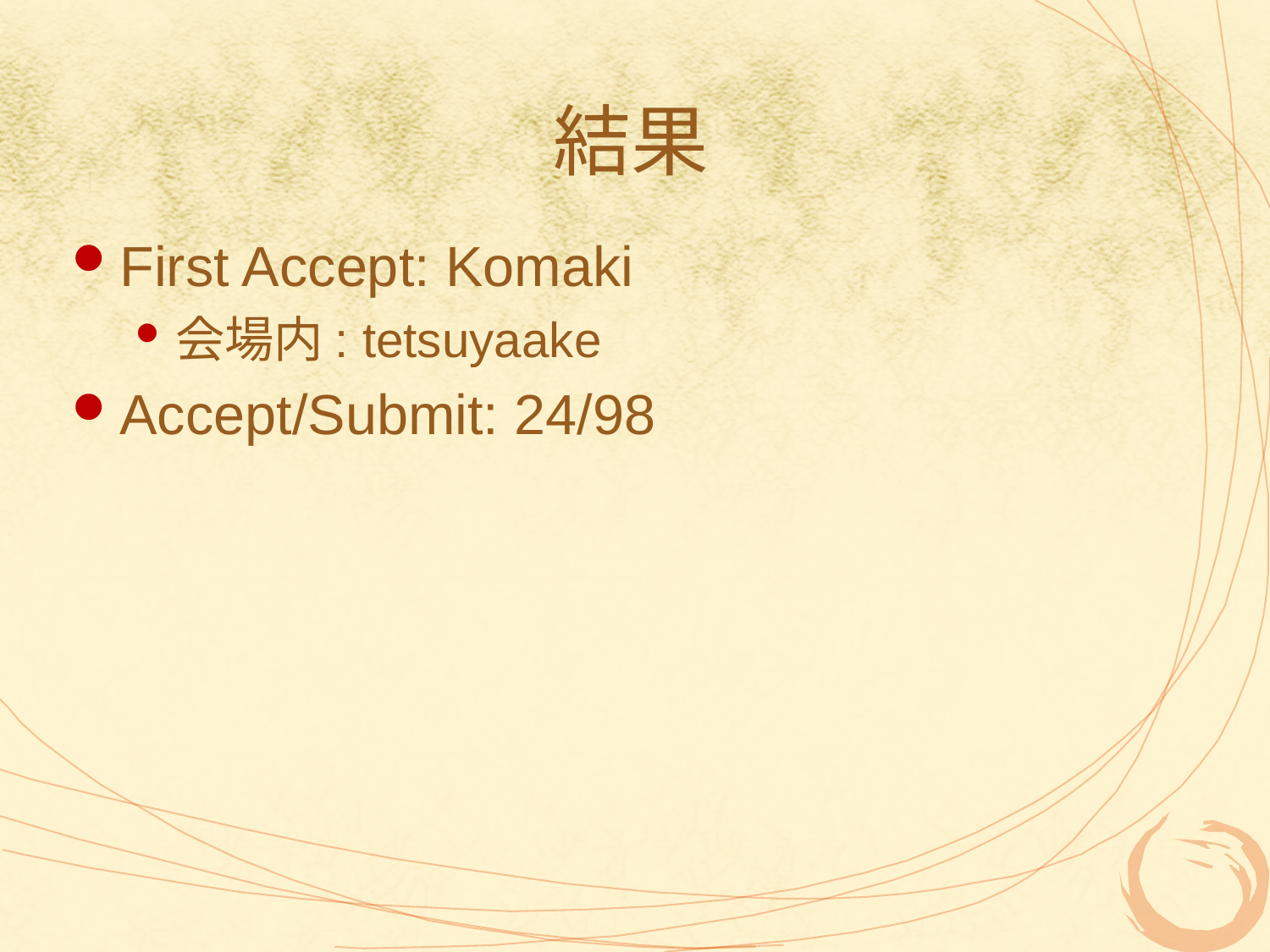

# 結果
First Accept: Komaki
会場内: tetsuyaake
Accept/Submit: 24/98